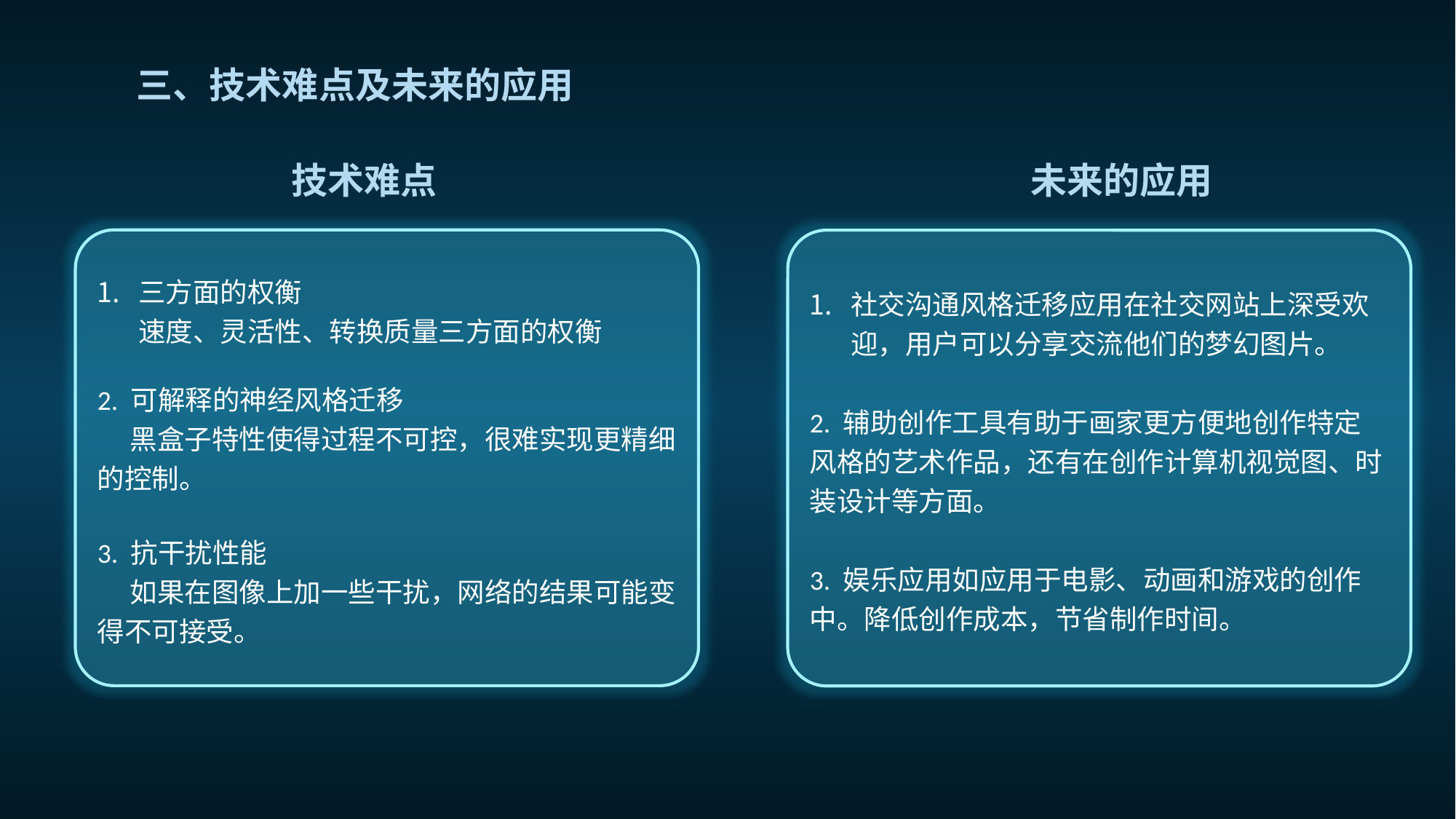

三、技术难点及未来的应用
未来的应用
技术难点
三方面的权衡
速度、灵活性、转换质量三方面的权衡
2. 可解释的神经风格迁移
      黑盒子特性使得过程不可控，很难实现更精细的控制。
3. 抗干扰性能
      如果在图像上加一些干扰，网络的结果可能变得不可接受。
社交沟通风格迁移应用在社交网站上深受欢迎，用户可以分享交流他们的梦幻图片。

2. 辅助创作工具有助于画家更方便地创作特定风格的艺术作品，还有在创作计算机视觉图、时装设计等方面。

3. 娱乐应用如应用于电影、动画和游戏的创作中。降低创作成本，节省制作时间。